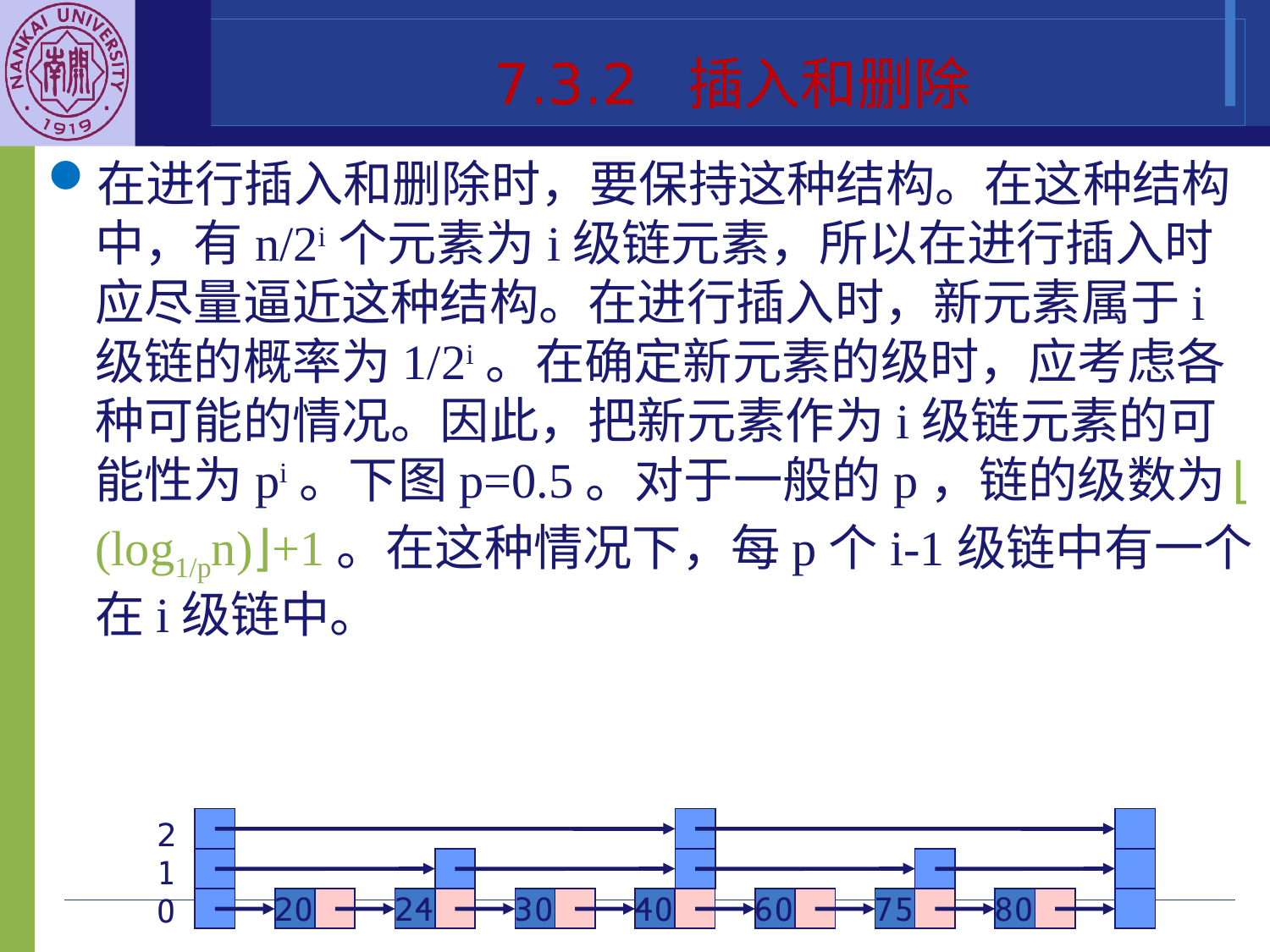

7.3.2  插入和删除
在进行插入和删除时，要保持这种结构。在这种结构中，有n/2i个元素为i级链元素，所以在进行插入时应尽量逼近这种结构。在进行插入时，新元素属于i级链的概率为1/2i。在确定新元素的级时，应考虑各种可能的情况。因此，把新元素作为i级链元素的可能性为pi。下图p=0.5。对于一般的p，链的级数为 ⌊ (log1/pn)⌋+1。在这种情况下，每p个i-1级链中有一个在i级链中。
210

20

24

30

40

60

75

80

26